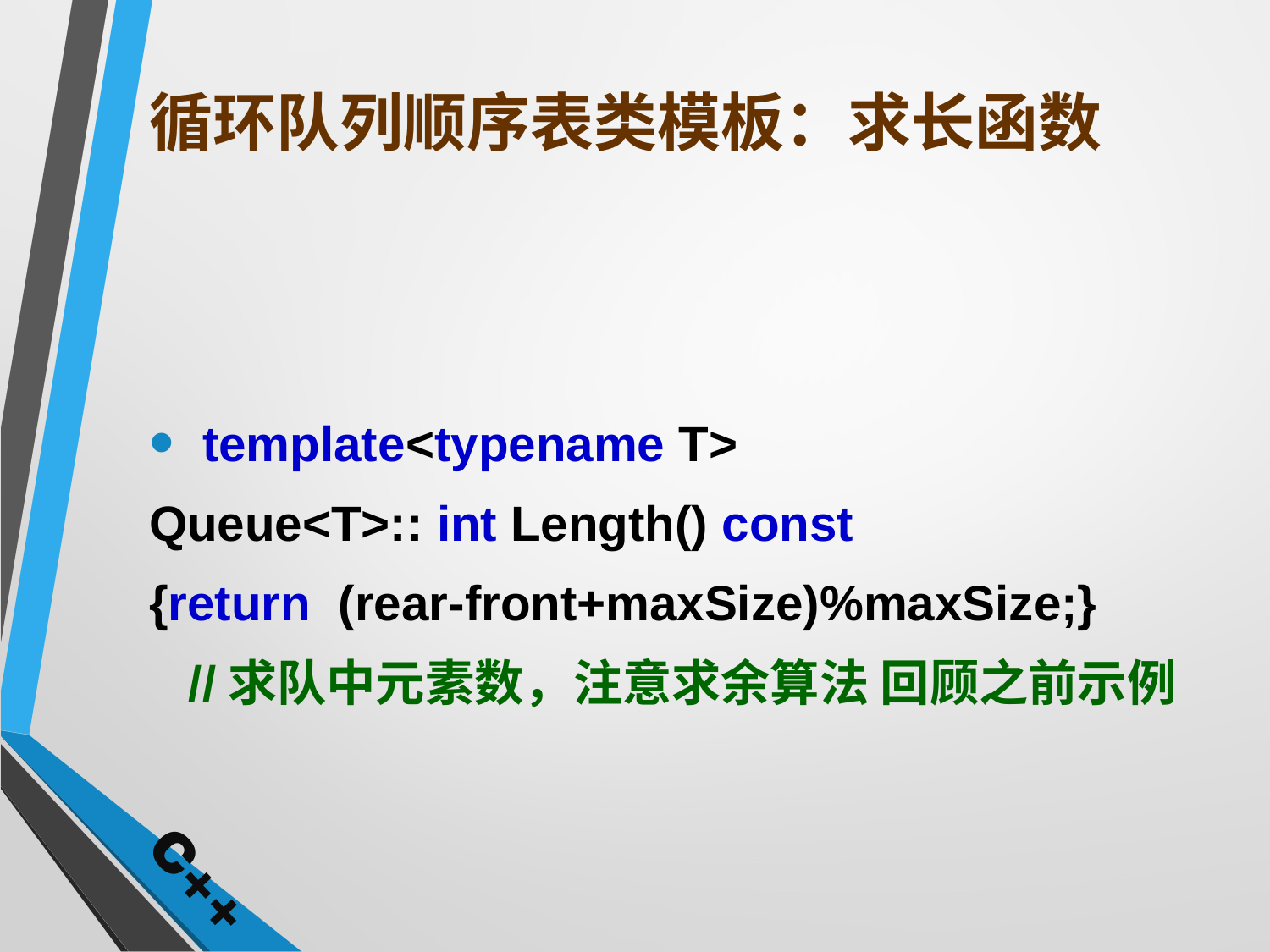

# 循环队列顺序表类模板：求长函数
 template<typename T>
Queue<T>:: int Length() const
{return  (rear-front+maxSize)%maxSize;}
	//求队中元素数，注意求余算法 回顾之前示例